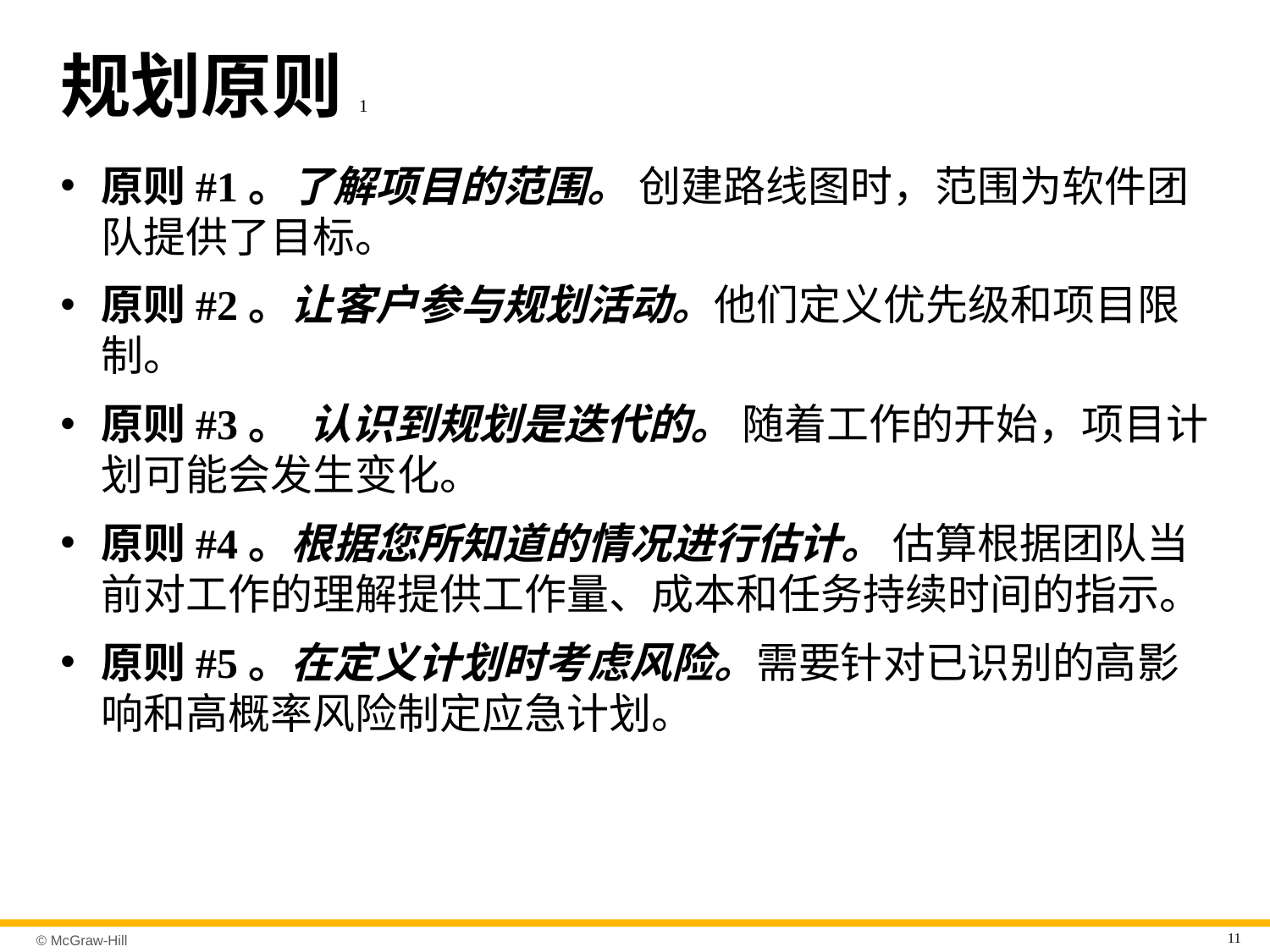

# 规划原则1
原则#1。了解项目的范围。 创建路线图时，范围为软件团队提供了目标。
原则#2。让客户参与规划活动。他们定义优先级和项目限制。
原则#3。  认识到规划是迭代的。 随着工作的开始，项目计划可能会发生变化。
原则#4。根据您所知道的情况进行估计。 估算根据团队当前对工作的理解提供工作量、成本和任务持续时间的指示。
原则#5。在定义计划时考虑风险。需要针对已识别的高影响和高概率风险制定应急计划。
11